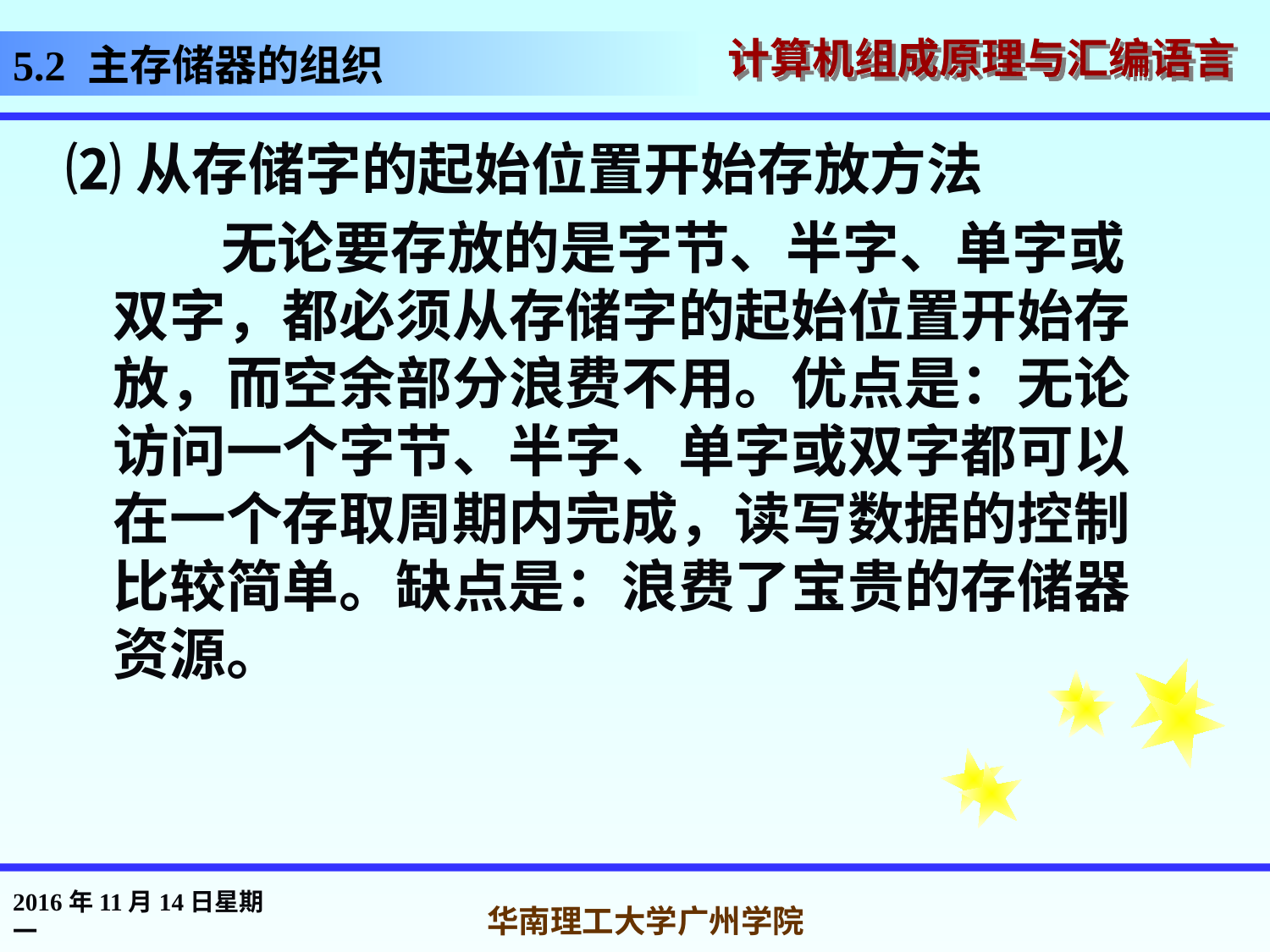

# 5.2 主存储器的组织
⑵从存储字的起始位置开始存放方法
           无论要存放的是字节、半字、单字或双字，都必须从存储字的起始位置开始存放，而空余部分浪费不用。优点是：无论访问一个字节、半字、单字或双字都可以在一个存取周期内完成，读写数据的控制比较简单。缺点是：浪费了宝贵的存储器资源。
2016年11月14日星期一
华南理工大学广州学院